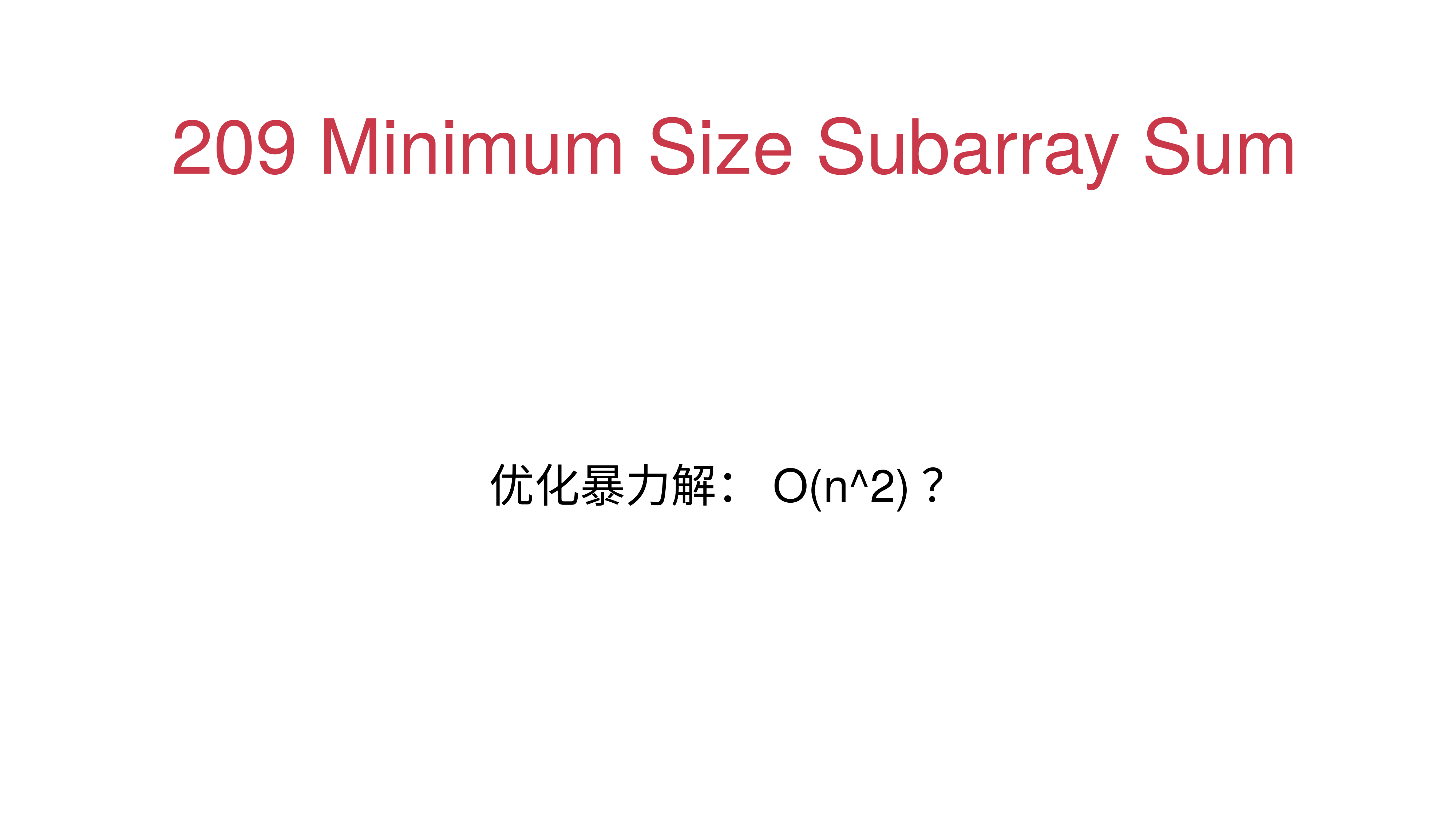

# 209 Minimum Size Subarray Sum
优化暴力解：O(n^2)？